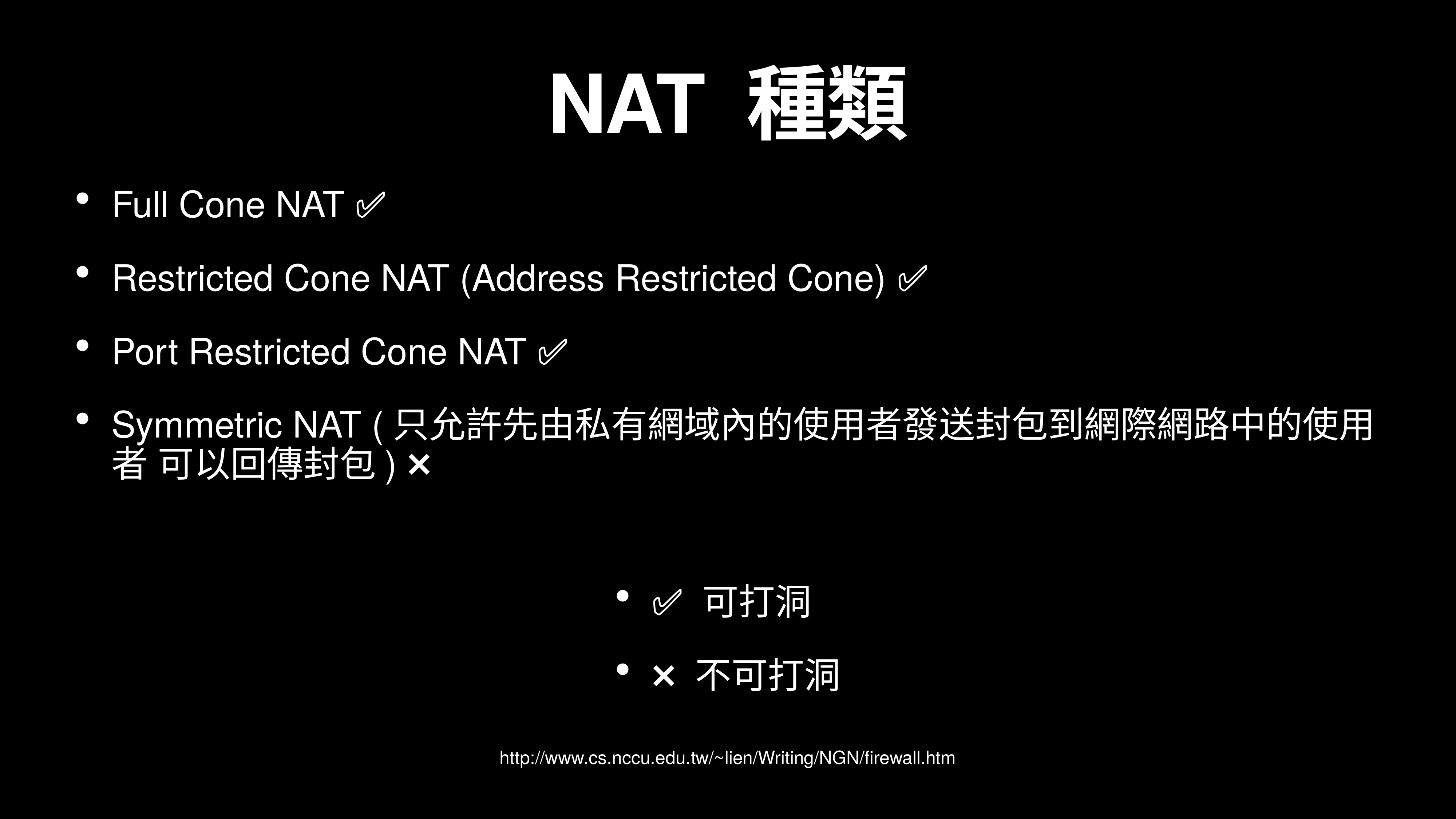

NAT 種類
Full Cone NAT ✅
Restricted Cone NAT (Address Restricted Cone) ✅
Port Restricted Cone NAT ✅
Symmetric NAT (只允許先由私有網域內的使用者發送封包到網際網路中的使用者 可以回傳封包) ❌
✅ 可打洞
❌ 不可打洞
http://www.cs.nccu.edu.tw/~lien/Writing/NGN/firewall.htm